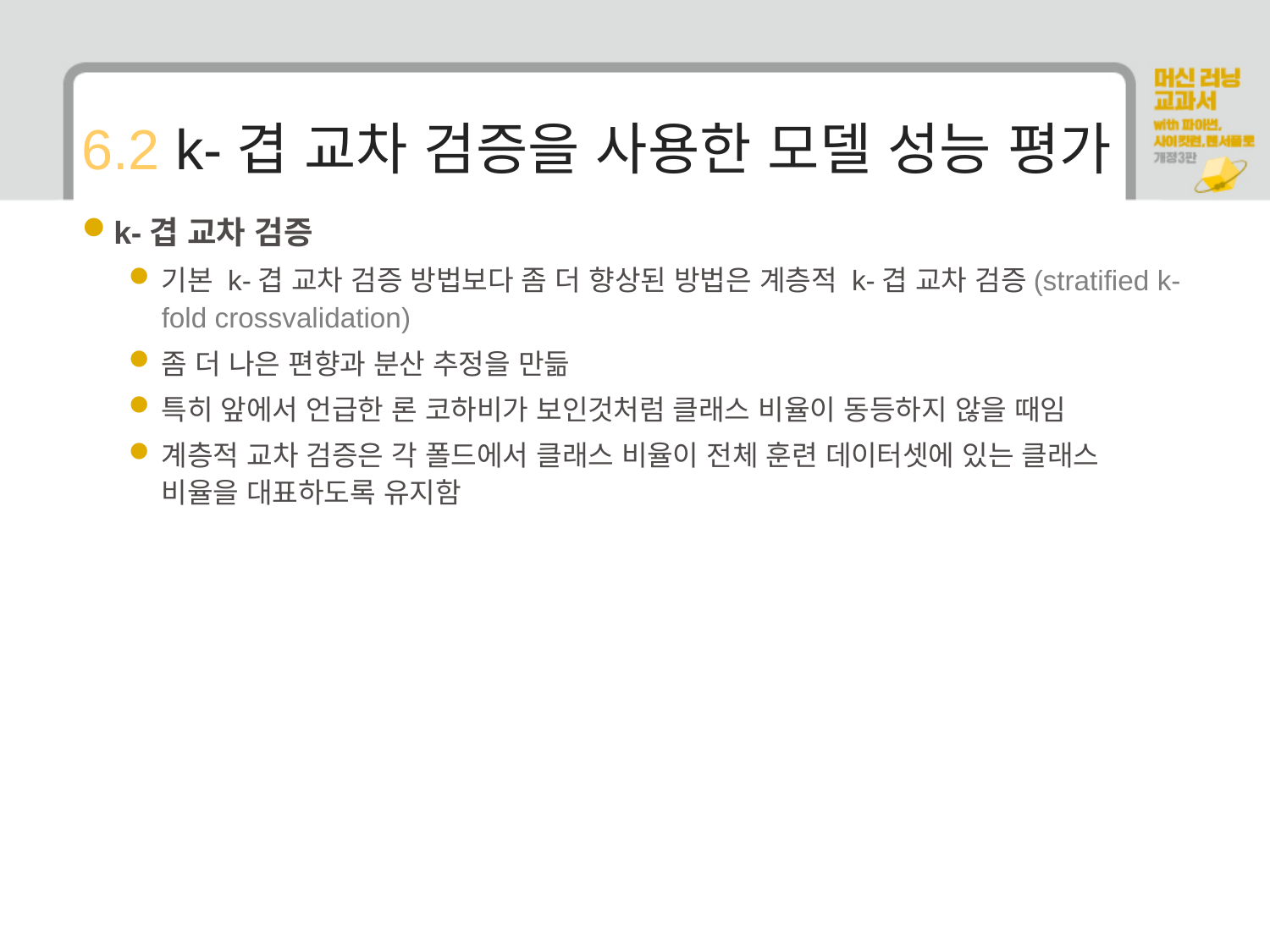

# 6.2 k-겹 교차 검증을 사용한 모델 성능 평가
k-겹 교차 검증
기본 k-겹 교차 검증 방법보다 좀 더 향상된 방법은 계층적 k-겹 교차 검증(stratified k-fold crossvalidation)
좀 더 나은 편향과 분산 추정을 만듦
특히 앞에서 언급한 론 코하비가 보인것처럼 클래스 비율이 동등하지 않을 때임
계층적 교차 검증은 각 폴드에서 클래스 비율이 전체 훈련 데이터셋에 있는 클래스 비율을 대표하도록 유지함